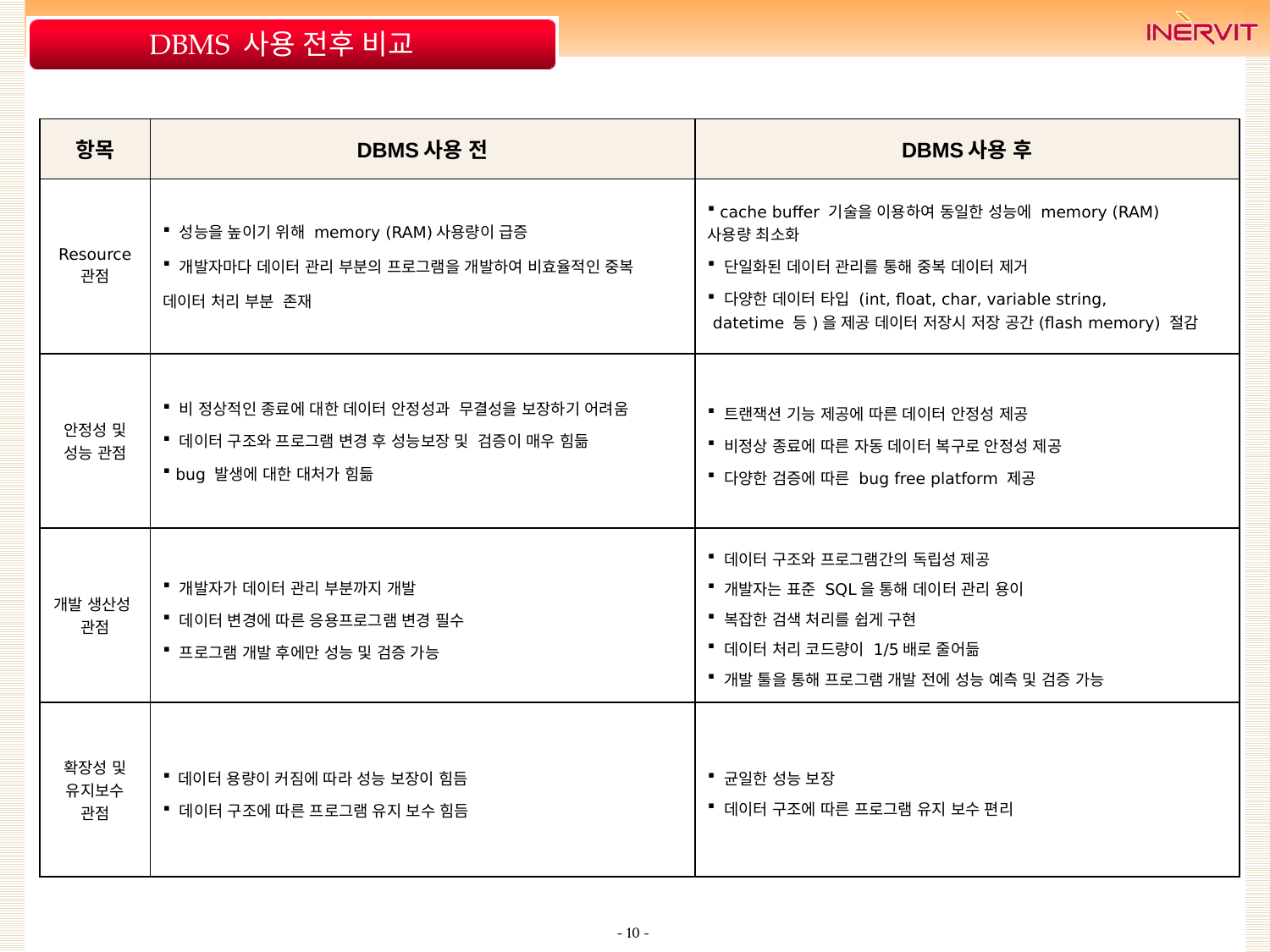

# DBMS 사용 전후 비교
| 항목 | DBMS사용 전 | DBMS사용 후 |
| --- | --- | --- |
| Resource 관점 | 성능을 높이기 위해 memory (RAM)사용량이 급증 개발자마다 데이터 관리 부분의 프로그램을 개발하여 비효율적인 중복 데이터 처리 부분 존재 | cache buffer 기술을 이용하여 동일한 성능에 memory (RAM) 사용량 최소화 단일화된 데이터 관리를 통해 중복 데이터 제거 다양한 데이터 타입 (int, float, char, variable string, datetime 등)을 제공 데이터 저장시 저장 공간(flash memory) 절감 |
| 안정성 및 성능 관점 | 비 정상적인 종료에 대한 데이터 안정성과 무결성을 보장하기 어려움 데이터 구조와 프로그램 변경 후 성능보장 및 검증이 매우 힘듦 bug 발생에 대한 대처가 힘듦 | 트랜잭션 기능 제공에 따른 데이터 안정성 제공 비정상 종료에 따른 자동 데이터 복구로 안정성 제공 다양한 검증에 따른 bug free platform 제공 |
| 개발 생산성 관점 | 개발자가 데이터 관리 부분까지 개발 데이터 변경에 따른 응용프로그램 변경 필수 프로그램 개발 후에만 성능 및 검증 가능 | 데이터 구조와 프로그램간의 독립성 제공 개발자는 표준 SQL을 통해 데이터 관리 용이 복잡한 검색 처리를 쉽게 구현 데이터 처리 코드량이 1/5배로 줄어듦 개발 툴을 통해 프로그램 개발 전에 성능 예측 및 검증 가능 |
| 확장성 및 유지보수 관점 | 데이터 용량이 커짐에 따라 성능 보장이 힘듬 데이터 구조에 따른 프로그램 유지 보수 힘듬 | 균일한 성능 보장 데이터 구조에 따른 프로그램 유지 보수 편리 |
- 10 -